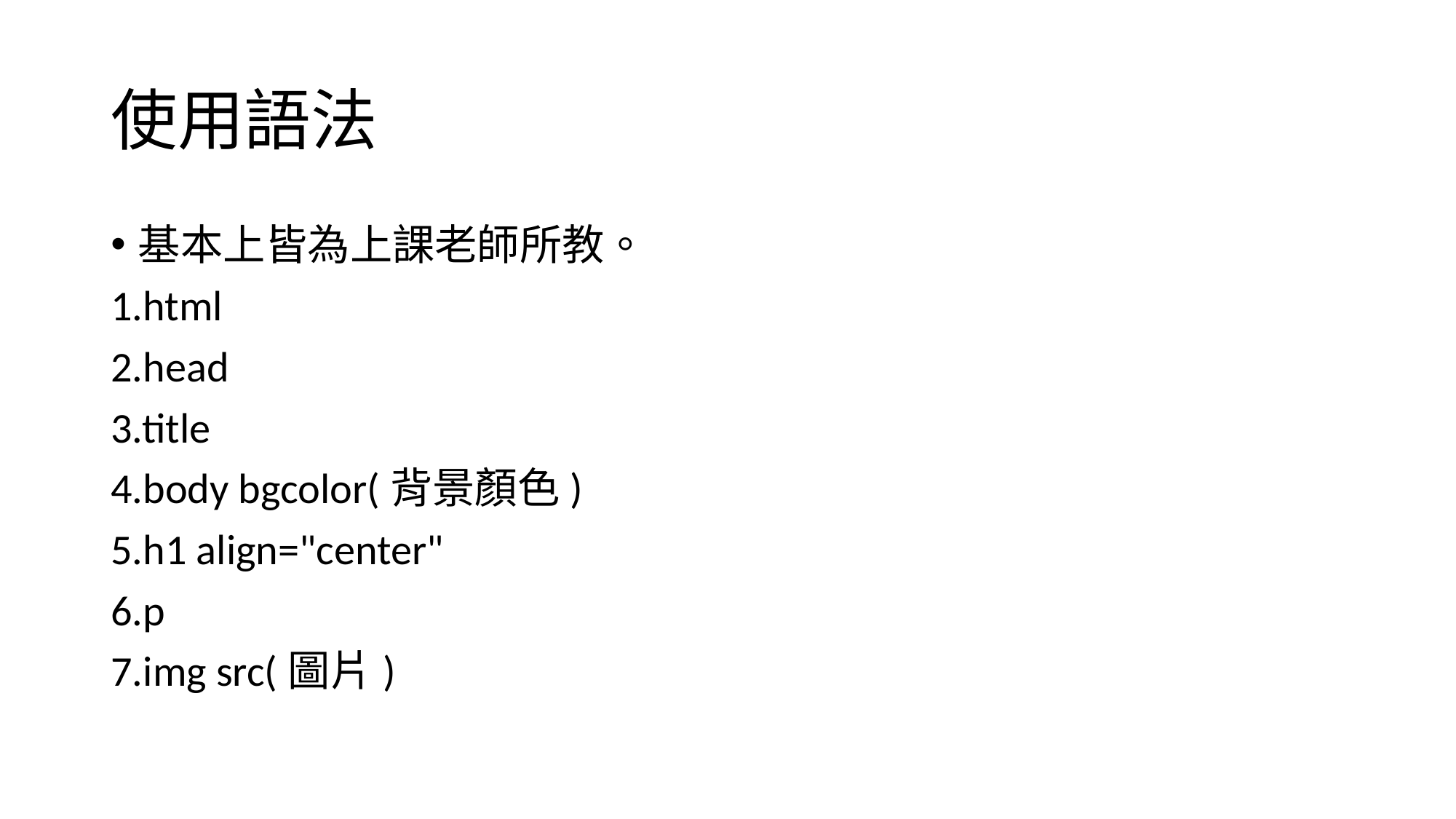

# 使用語法
基本上皆為上課老師所教。
1.html
2.head
3.title
4.body bgcolor(背景顏色)
5.h1 align="center"
6.p
7.img src(圖片)